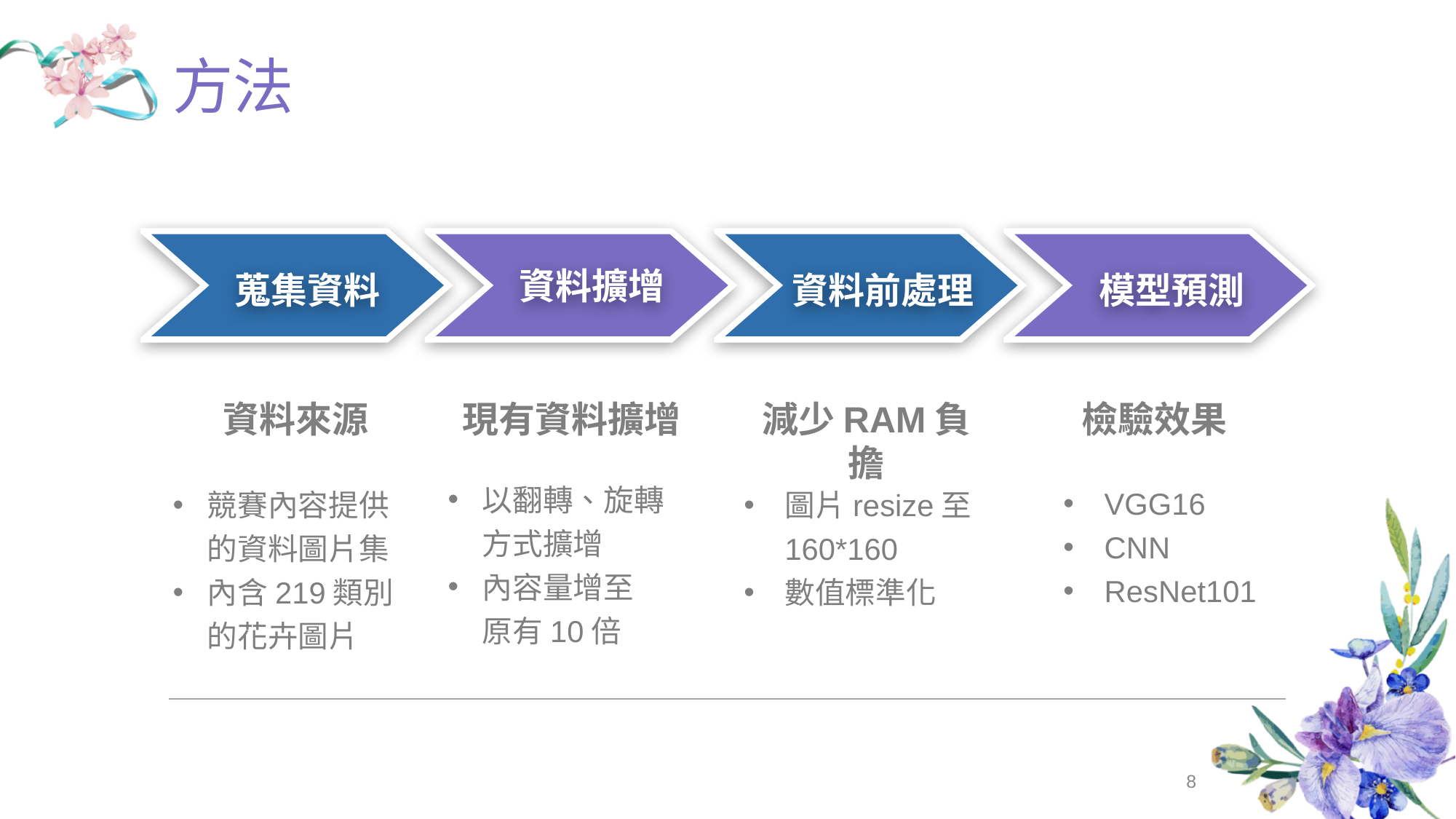

# 方法

蒐集資料

資料擴增

資料前處理

模型預測
檢驗效果
VGG16
CNN
ResNet101
減少RAM負擔
圖片resize至160*160
數值標準化
資料來源
競賽內容提供的資料圖片集
內含219類別的花卉圖片
現有資料擴增
以翻轉、旋轉
方式擴增
內容量增至
原有10倍
8